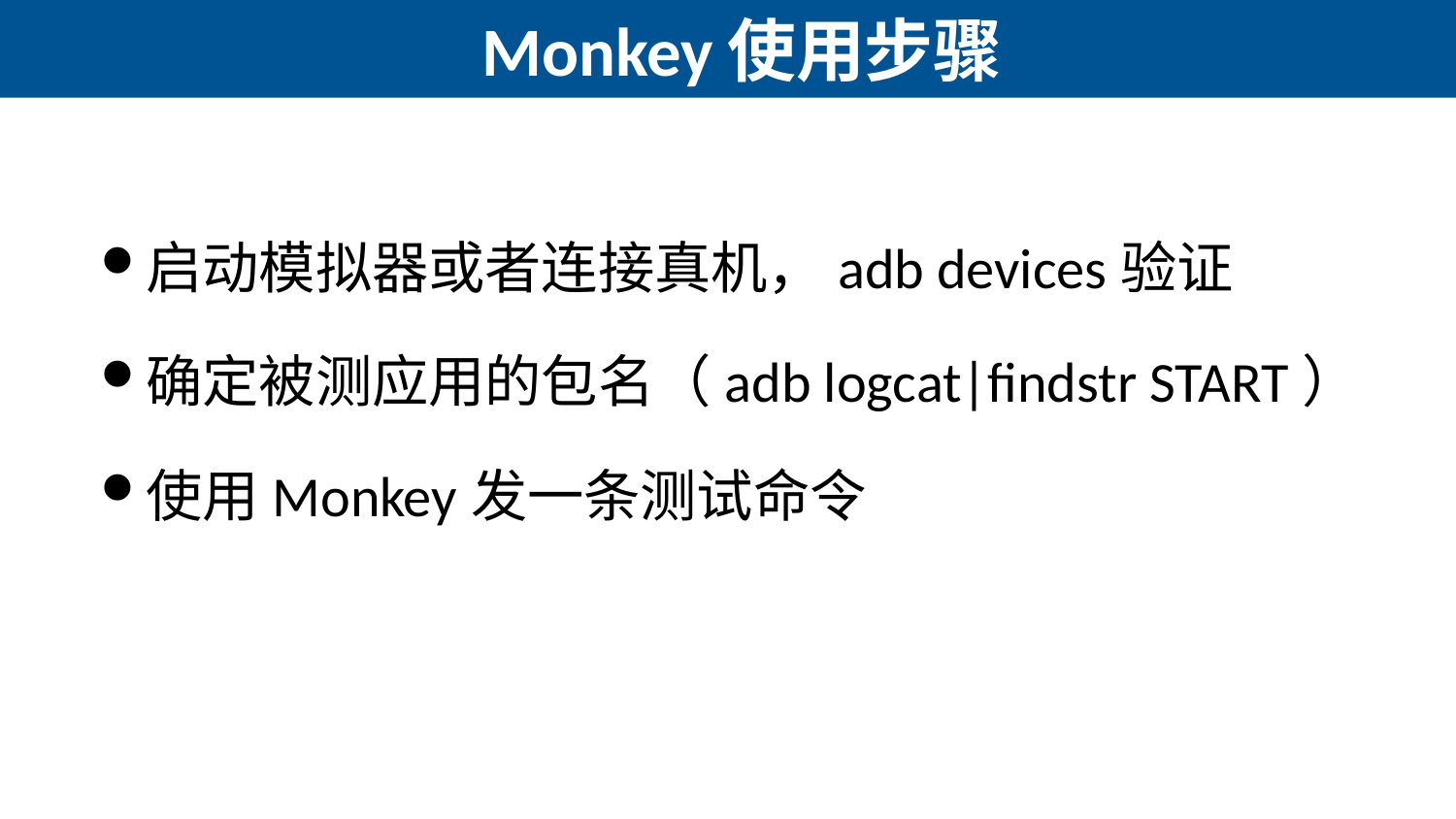

# Monkey使用步骤
启动模拟器或者连接真机，adb devices验证
确定被测应用的包名（adb logcat|findstr START）
使用Monkey发一条测试命令